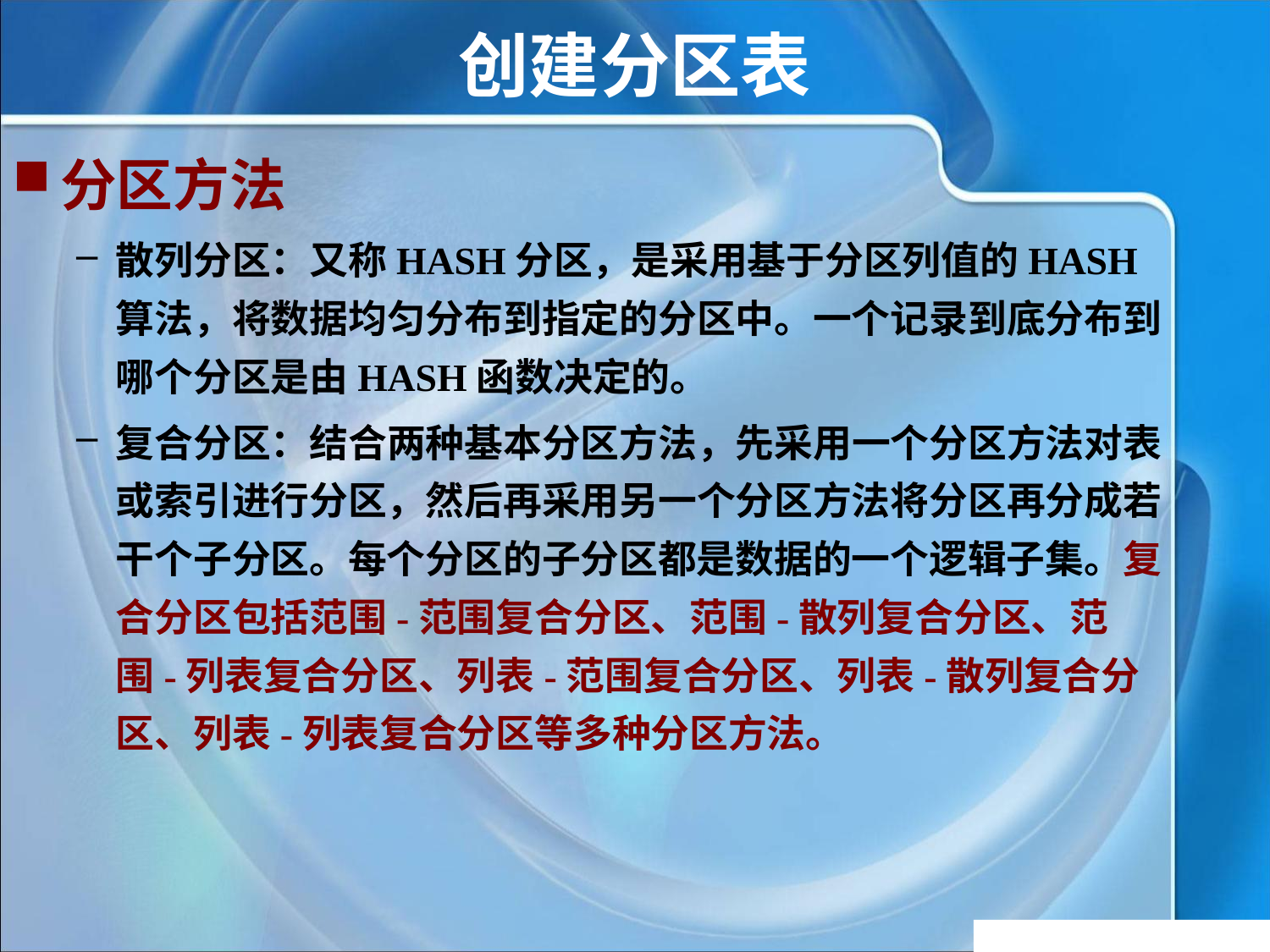

# 创建分区表
分区方法
散列分区：又称HASH分区，是采用基于分区列值的HASH算法，将数据均匀分布到指定的分区中。一个记录到底分布到哪个分区是由HASH函数决定的。
复合分区：结合两种基本分区方法，先采用一个分区方法对表或索引进行分区，然后再采用另一个分区方法将分区再分成若干个子分区。每个分区的子分区都是数据的一个逻辑子集。复合分区包括范围-范围复合分区、范围-散列复合分区、范围-列表复合分区、列表-范围复合分区、列表-散列复合分区、列表-列表复合分区等多种分区方法。
139